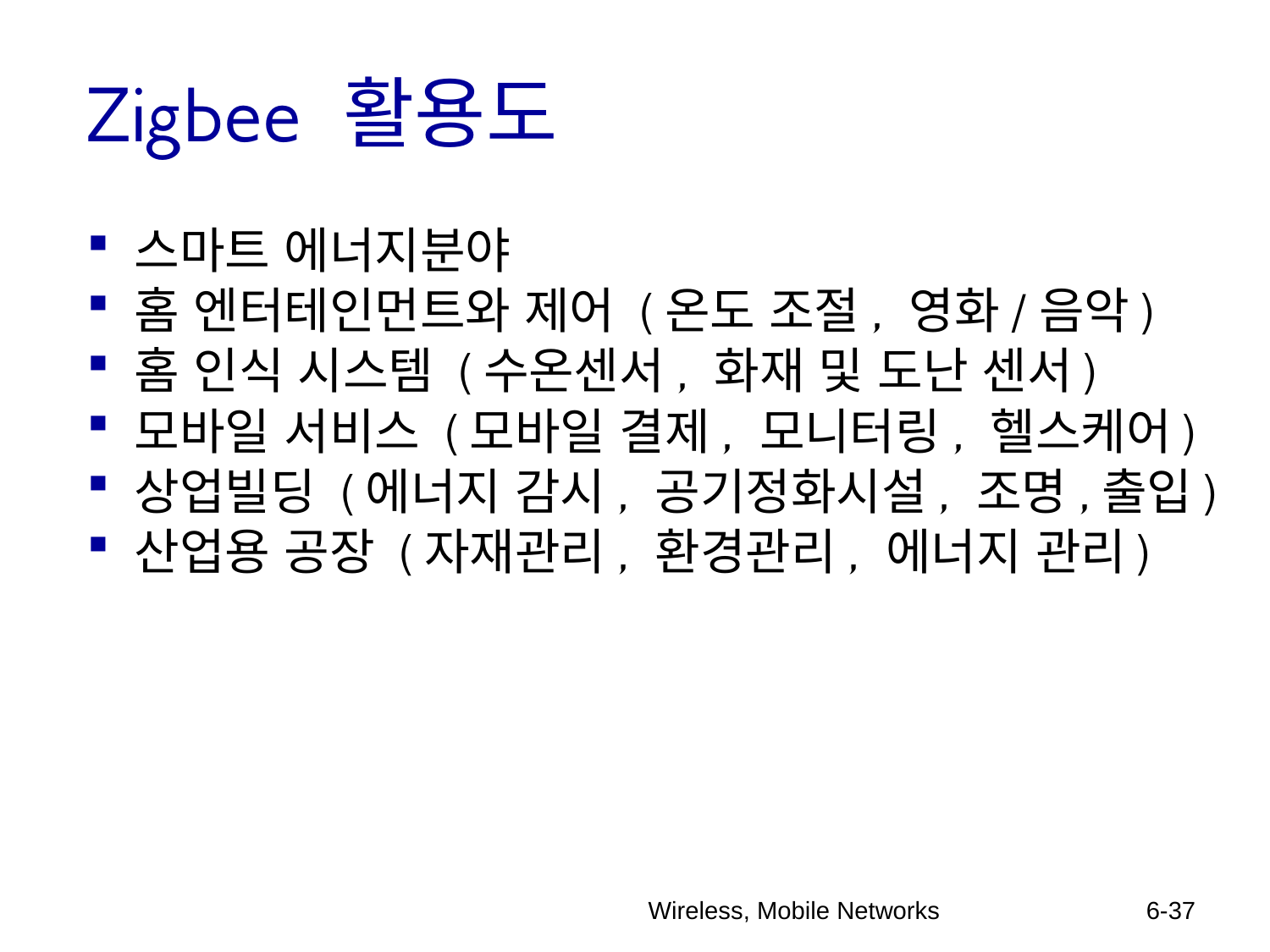

# Zigbee 활용도
스마트 에너지분야
홈 엔터테인먼트와 제어 (온도 조절, 영화/음악)
홈 인식 시스템 (수온센서, 화재 및 도난 센서)
모바일 서비스 (모바일 결제, 모니터링, 헬스케어)
상업빌딩 (에너지 감시, 공기정화시설, 조명,출입)
산업용 공장 (자재관리, 환경관리, 에너지 관리)
Wireless, Mobile Networks
6-37